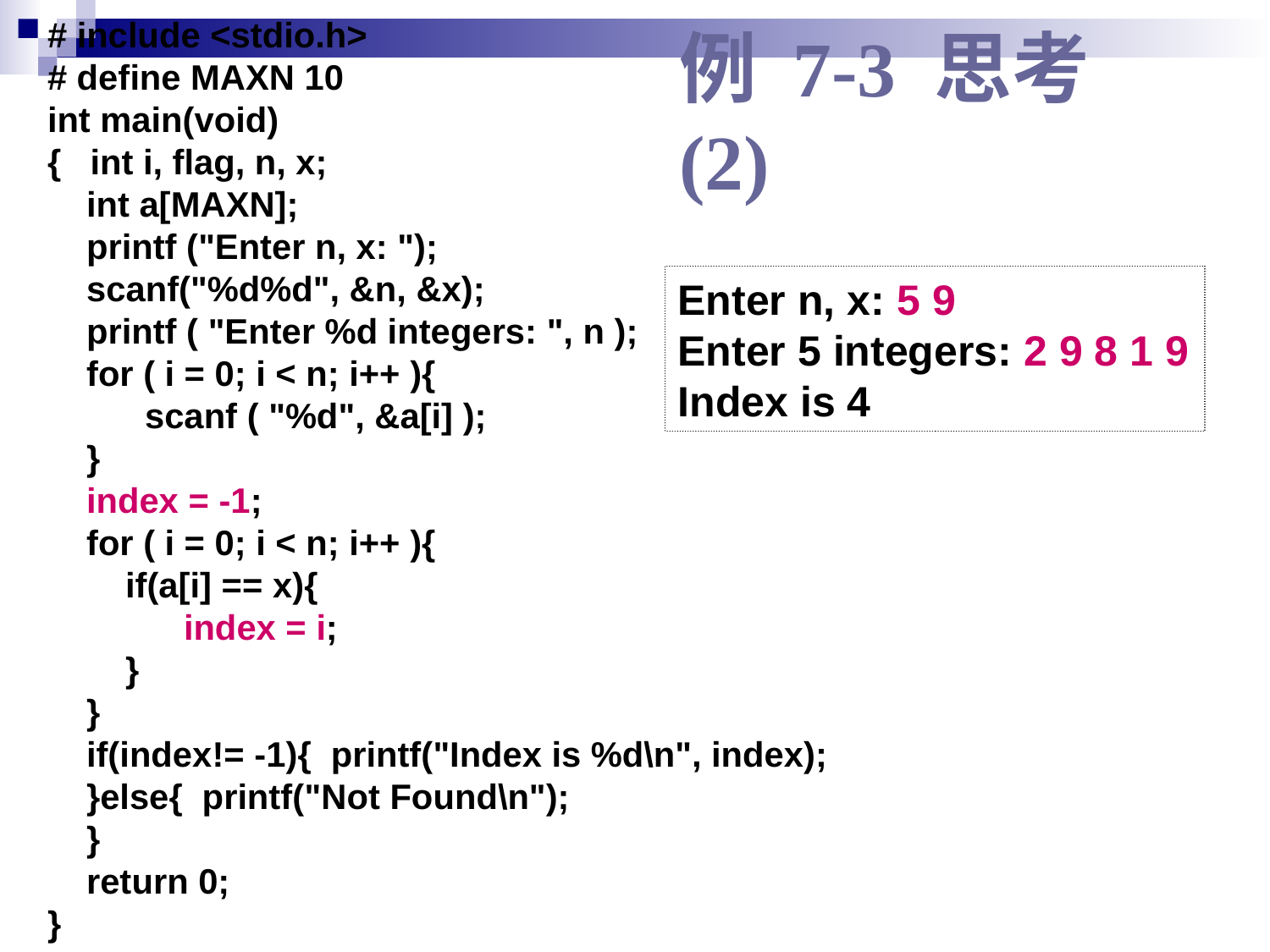

# include <stdio.h>
# define MAXN 10
int main(void)
{   int i, flag, n, x;
    int a[MAXN];
    printf ("Enter n, x: ");
    scanf("%d%d", &n, &x);
    printf ( "Enter %d integers: ", n );
    for ( i = 0; i < n; i++ ){
          scanf ( "%d", &a[i] );
    }
    index = -1;
    for ( i = 0; i < n; i++ ){
        if(a[i] == x){
              index = i;
        }
    }
    if(index!= -1){  printf("Index is %d\n", index);
    }else{  printf("Not Found\n");
    }
    return 0;
}
# 例 7-3 思考(2)
Enter n, x: 5 9
Enter 5 integers: 2 9 8 1 9
Index is 4